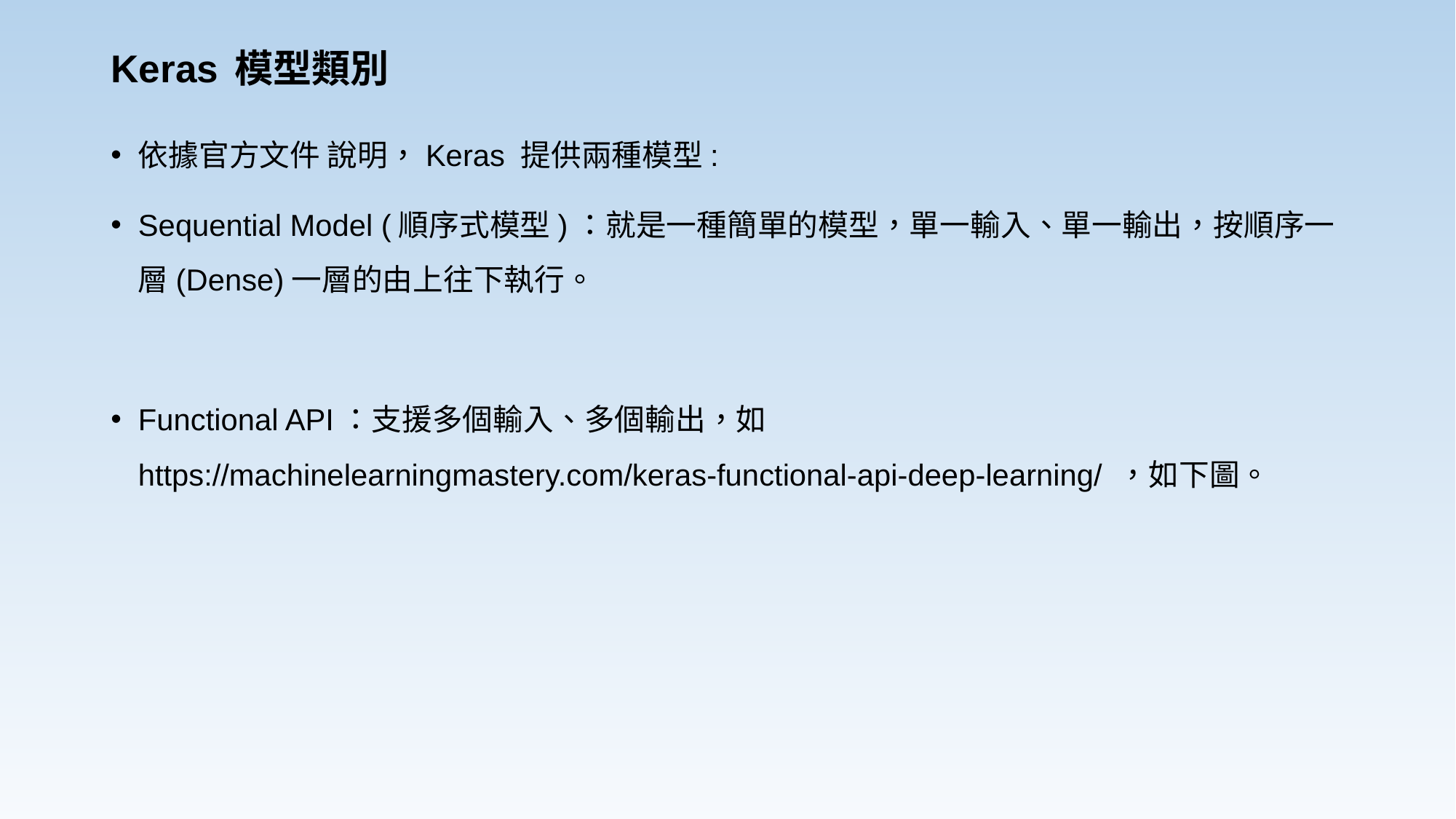

# Keras 模型類別
依據官方文件 說明，Keras 提供兩種模型:
Sequential Model (順序式模型)：就是一種簡單的模型，單一輸入、單一輸出，按順序一層(Dense)一層的由上往下執行。

Functional API：支援多個輸入、多個輸出，如 https://machinelearningmastery.com/keras-functional-api-deep-learning/ ，如下圖。